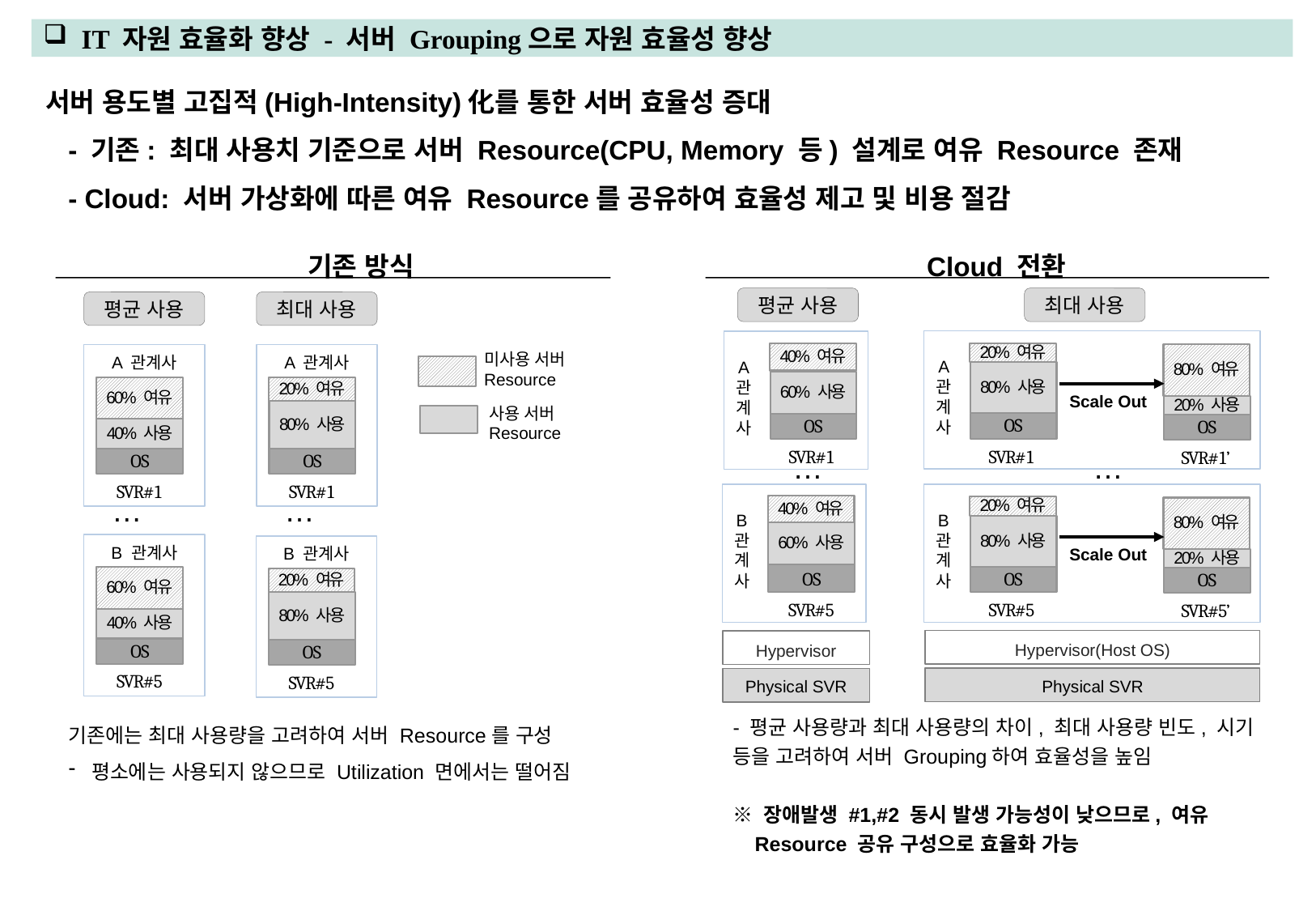

IT 자원 효율화 향상 - 서버 Grouping으로 자원 효율성 향상
서버 용도별 고집적(High-Intensity)化를 통한 서버 효율성 증대
   - 기존: 최대 사용치 기준으로 서버 Resource(CPU, Memory 등) 설계로 여유 Resource 존재
   - Cloud: 서버 가상화에 따른 여유 Resource를 공유하여 효율성 제고 및 비용 절감

기존 방식
Cloud 전환
평균 사용
최대 사용

40% 여유
A 관계사
60% 사용
OS
SVR#1
20% 여유
80% 여유
A 관계사
80% 사용
Scale Out
20% 사용
OS
OS
SVR#1
SVR#1
SVR#1’
…
…

40% 여유
B 관계사
60% 사용
OS
SVR#5

20% 여유
80% 여유
B 관계사
80% 사용
Scale Out
20% 사용
OS
OS
SVR#5
SVR#5’
Hypervisor(Host OS)
Hypervisor
Physical SVR
Physical SVR
평균 사용
최대 사용
미사용 서버
Resource

A 관계사
60% 여유
40% 사용
OS
SVR#1

A 관계사
20% 여유
80% 사용
OS
SVR#1

사용 서버
Resource

…
…

B 관계사
60% 여유
40% 사용
OS
SVR#5

B 관계사
20% 여유
80% 사용
OS
SVR#5
기존에는 최대 사용량을 고려하여 서버 Resource를 구성
평소에는 사용되지 않으므로 Utilization 면에서는 떨어짐
- 평균 사용량과 최대 사용량의 차이, 최대 사용량 빈도, 시기 등을 고려하여 서버 Grouping하여 효율성을 높임
※ 장애발생 #1,#2 동시 발생 가능성이 낮으므로, 여유
   Resource 공유 구성으로 효율화 가능